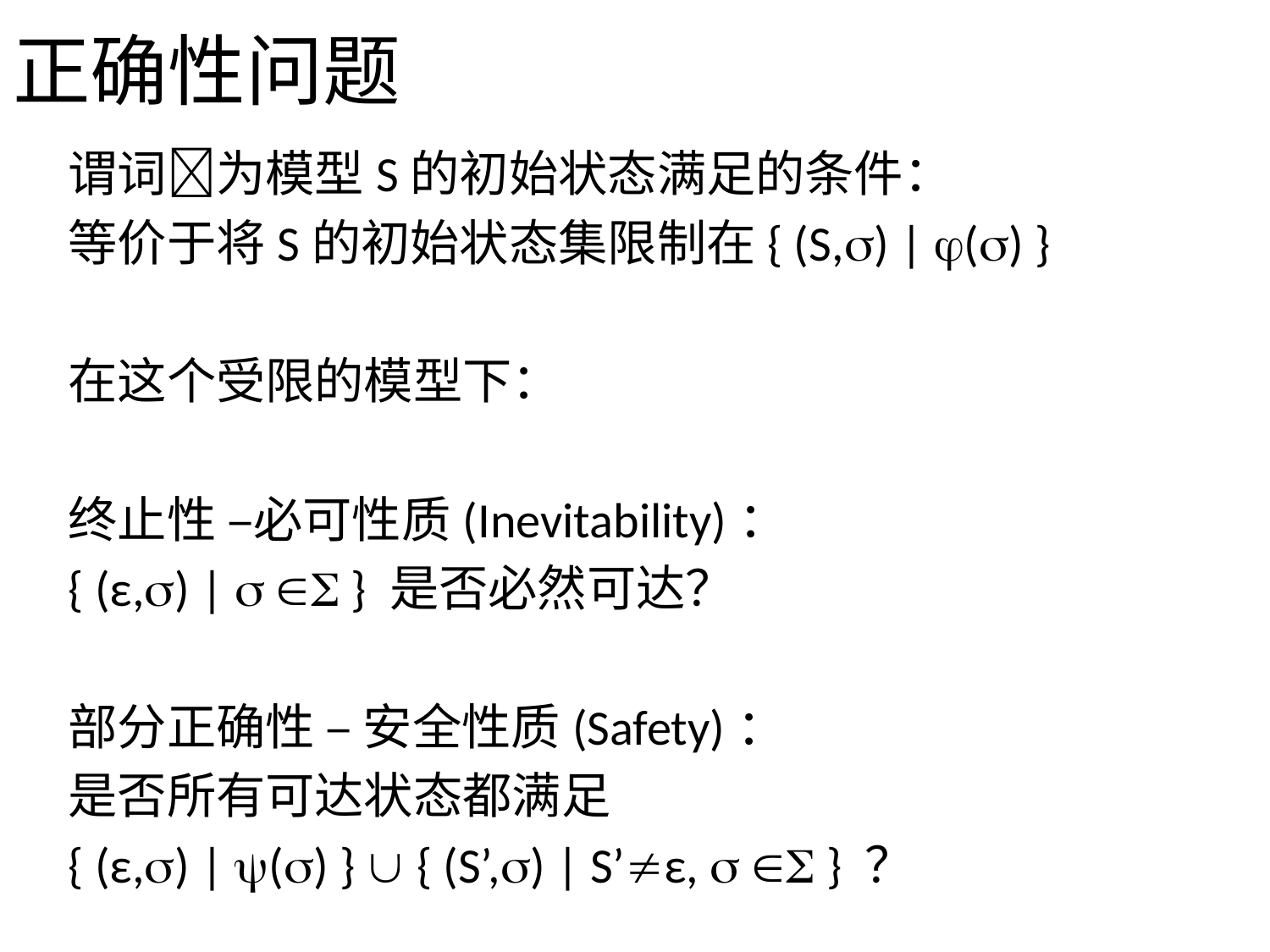

# 正确性问题
谓词ϕ为模型S的初始状态满足的条件：
等价于将S的初始状态集限制在{ (S,σ) | ϕ(σ) }

在这个受限的模型下：

终止性 –必可性质(Inevitability)：
{ (ε,σ) | σ ∈Σ } 是否必然可达？

部分正确性 – 安全性质(Safety)：
是否所有可达状态都满足
{ (ε,σ) | ψ(σ) } ∪ { (S’,σ) | S’≠ε, σ ∈Σ } ？